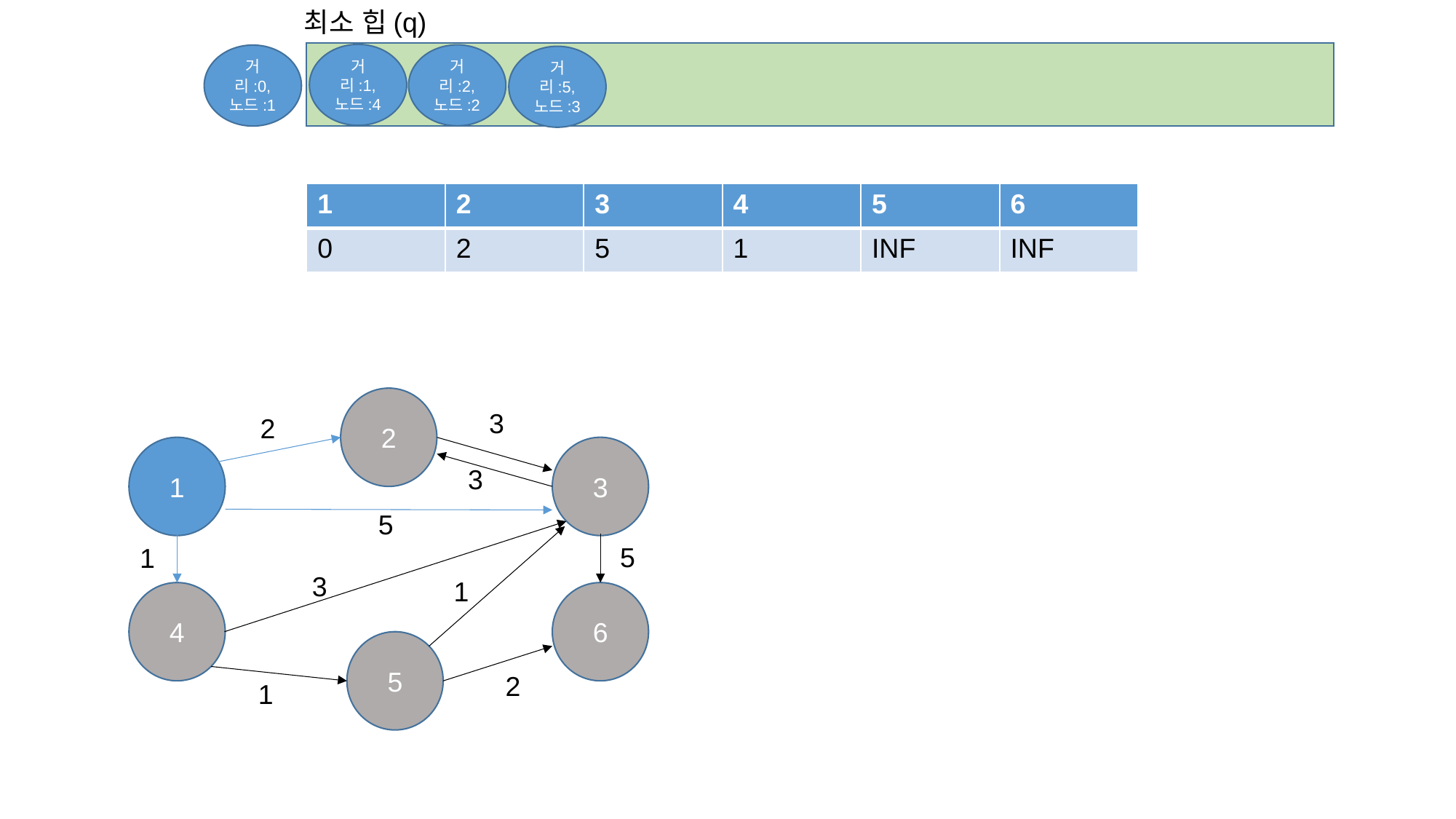

최소 힙(q)

거리:1, 노드:4
거리:2, 노드:2
거리:0, 노드:1
거리:5, 노드:3
| 1 | 2 | 3 | 4 | 5 | 6 |
| --- | --- | --- | --- | --- | --- |
| 0 | 2 | 5 | 1 | INF | INF |
2
3
2
1
3
3
5
5
1
3
1
4
6
5
2
1